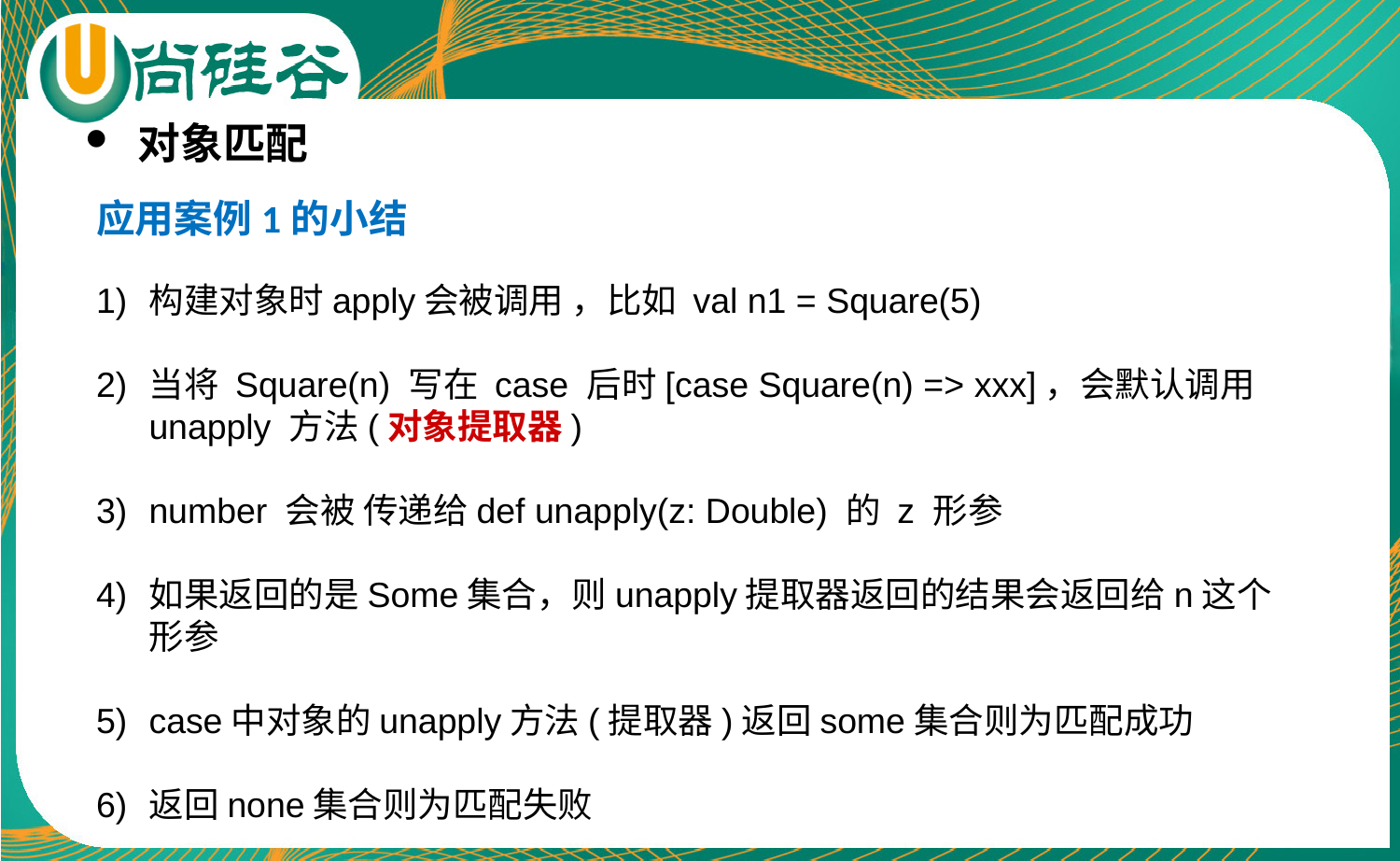

对象匹配

应用案例1的小结

构建对象时apply会被调用 ，比如 val n1 = Square(5)

当将 Square(n) 写在 case 后时[case Square(n) => xxx]，会默认调用unapply 方法(对象提取器)

number 会被 传递给def unapply(z: Double) 的 z 形参

如果返回的是Some集合，则unapply提取器返回的结果会返回给n这个形参

case中对象的unapply方法(提取器)返回some集合则为匹配成功

返回none集合则为匹配失败